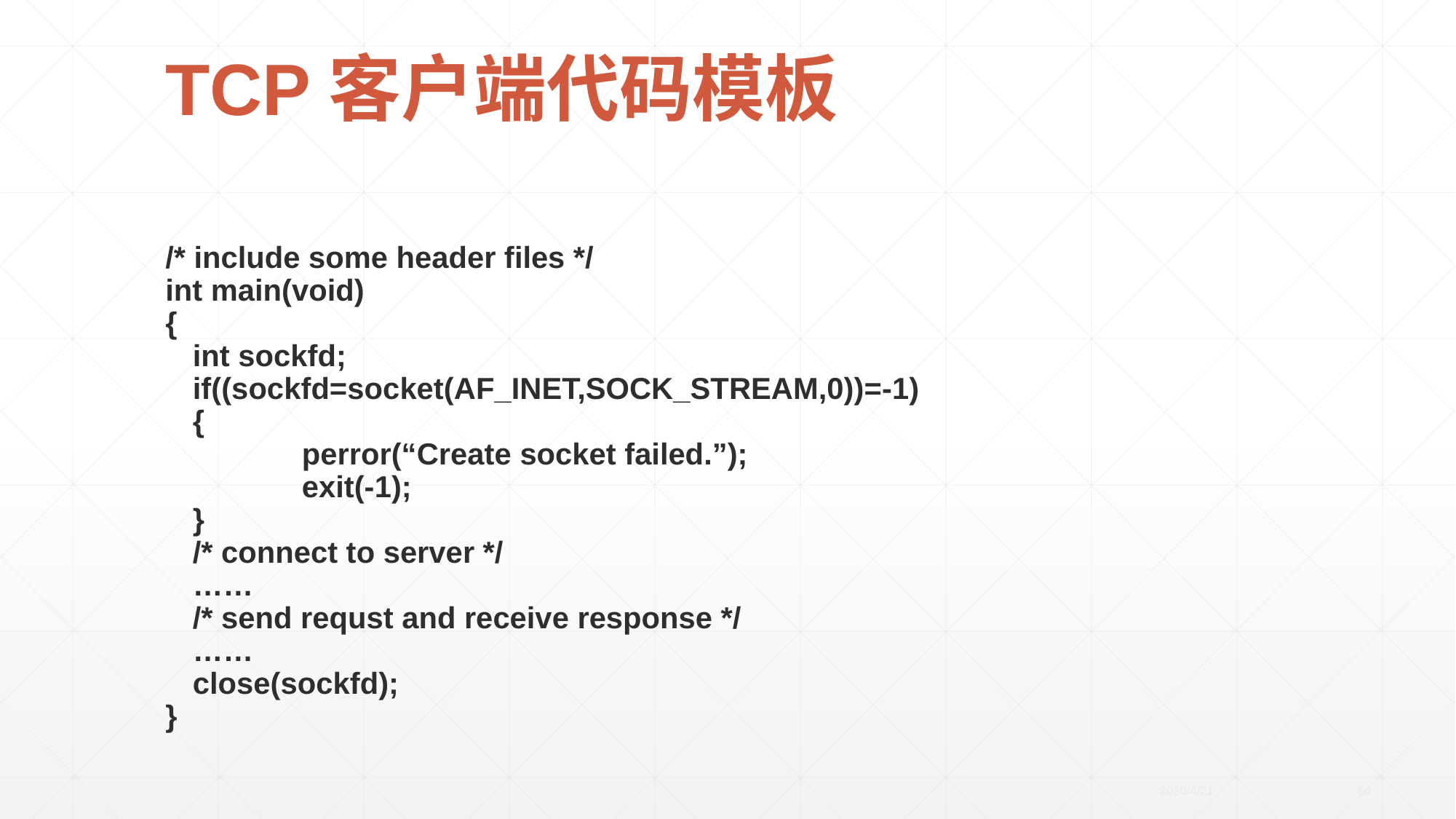

# TCP客户端代码模板
/* include some header files */
int main(void)
{
	int sockfd;
	if((sockfd=socket(AF_INET,SOCK_STREAM,0))=-1)
	{
		perror(“Create socket failed.”);
		exit(-1);
	}
	/* connect to server */
	……
	/* send requst and receive response */
	……
	close(sockfd);
}
2020/4/21
54